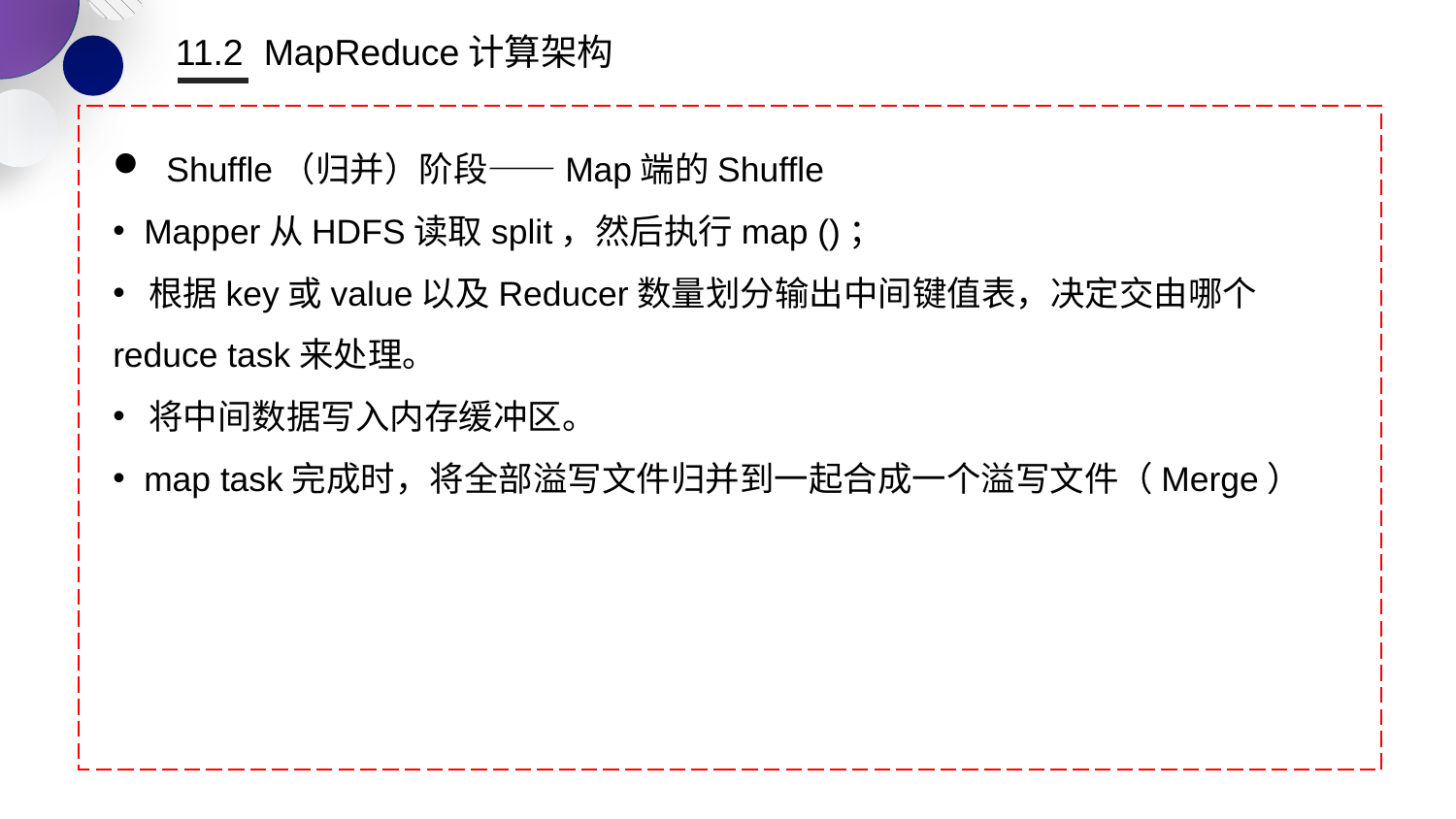

11.2  MapReduce计算架构

  Shuffle（归并）阶段——Map端的Shuffle
  Mapper从HDFS读取split，然后执行map ()；
  根据key或value以及Reducer数量划分输出中间键值表，决定交由哪个reduce task来处理。
  将中间数据写入内存缓冲区。
  map task完成时，将全部溢写文件归并到一起合成一个溢写文件（Merge）